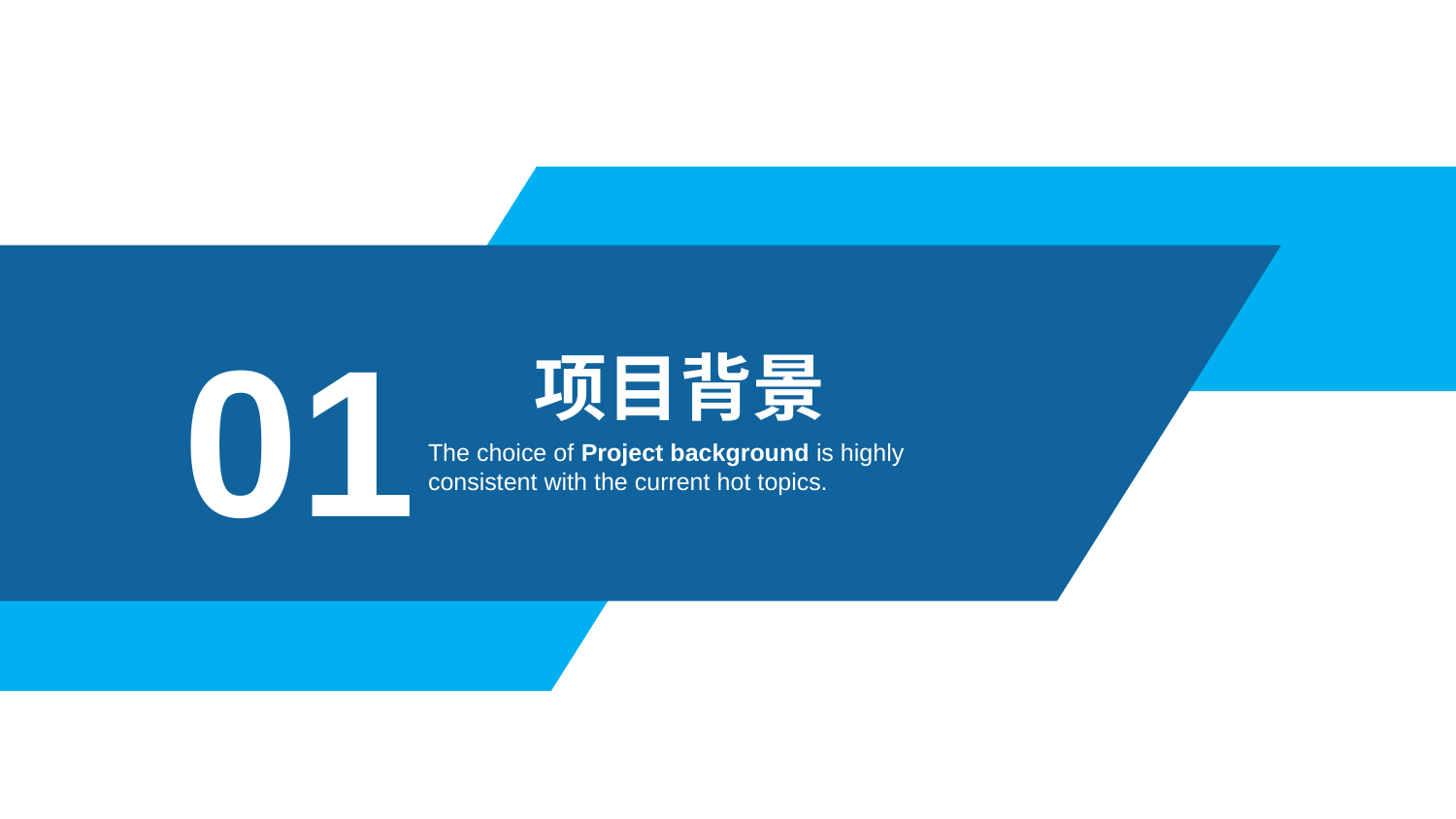

01
     项目背景
The choice of Project background is highly consistent with the current hot topics.